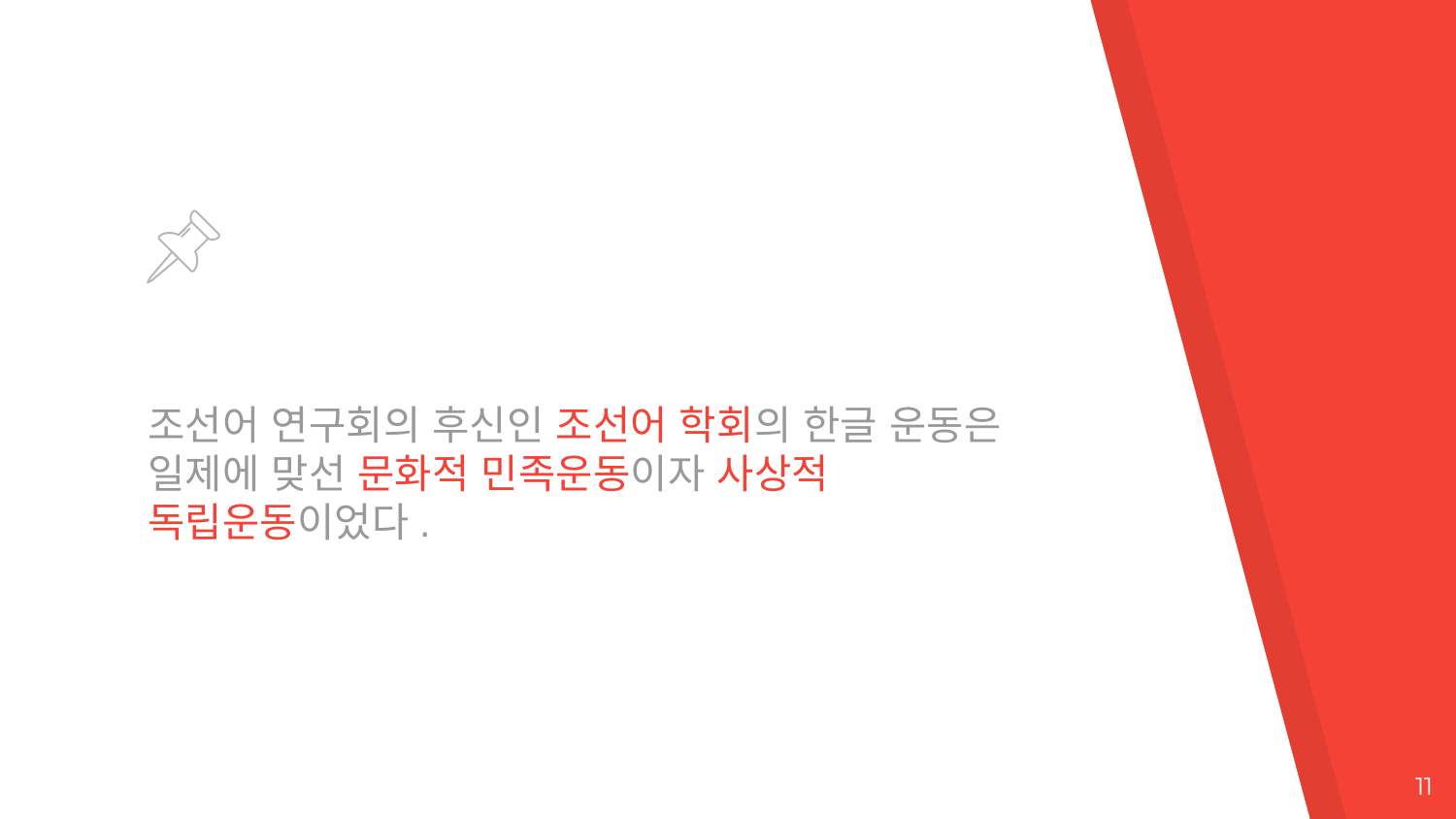

조선어 연구회의 후신인 조선어 학회의 한글 운동은 일제에 맞선 문화적 민족운동이자 사상적 독립운동이었다.
11